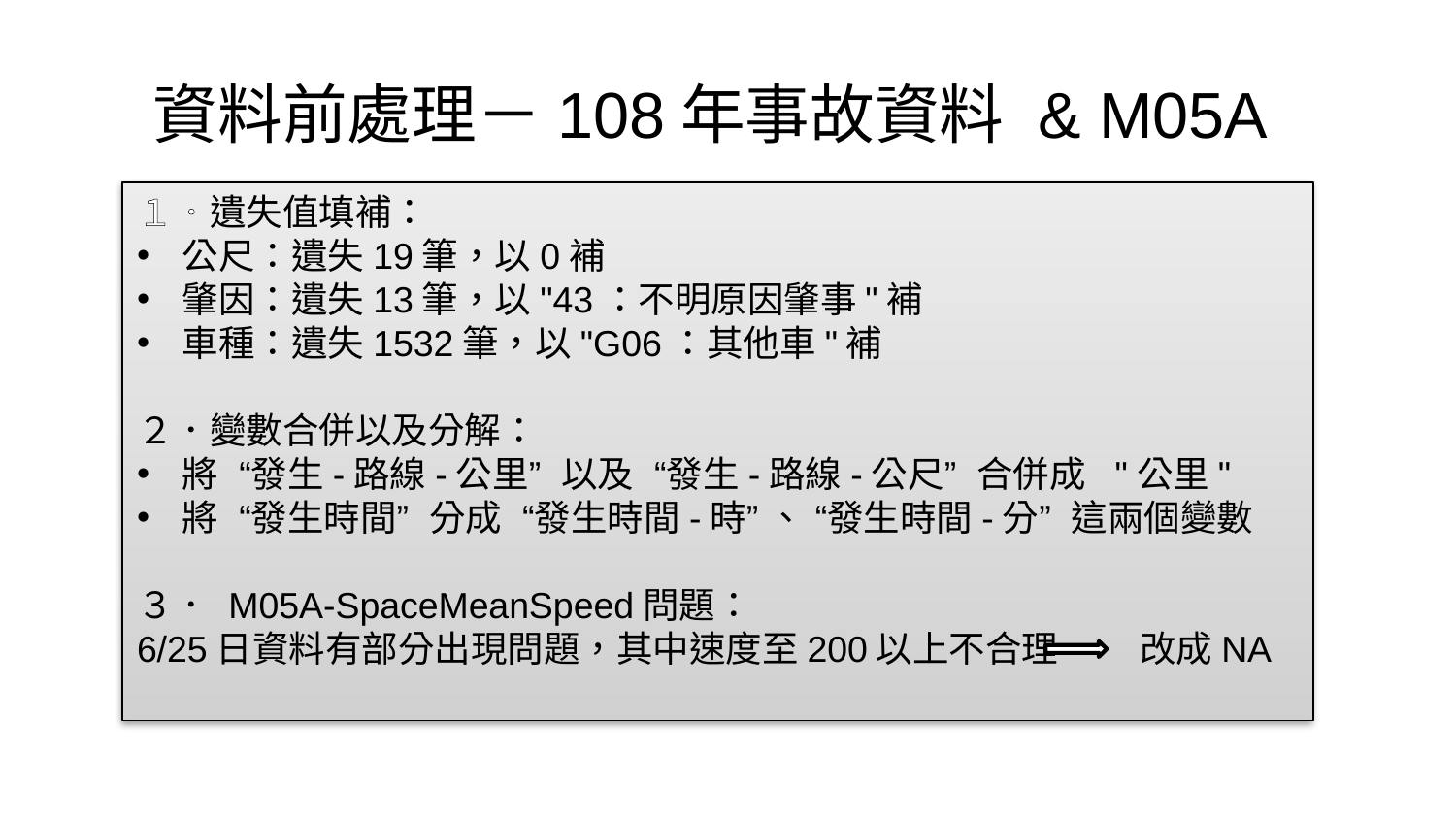

資料前處理－108年事故資料 & M05A
１．遺失值填補：
公尺：遺失19筆，以0補
肇因：遺失13筆，以"43：不明原因肇事"補
車種：遺失1532筆，以"G06：其他車"補

２．變數合併以及分解：
將  “發生-路線-公里”  以及  “發生-路線-公尺”  合併成  "公里"
將  “發生時間”  分成  “發生時間-時” 、 “發生時間-分”  這兩個變數

３． M05A-SpaceMeanSpeed問題：
6/25日資料有部分出現問題，其中速度至200以上不合理        改成NA